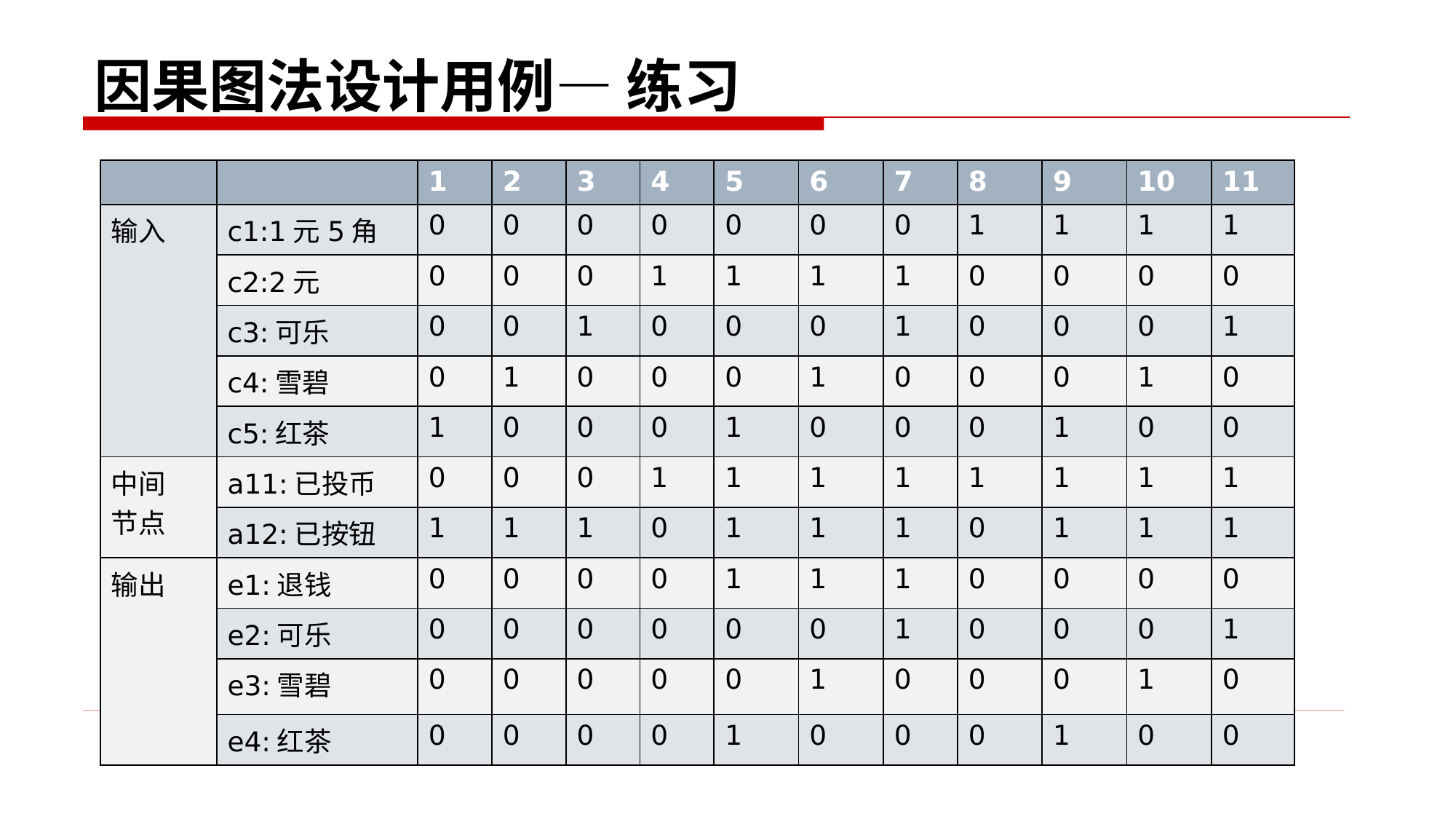

因果图法设计用例— 练习
|  |  | 1 | 2 | 3 | 4 | 5 | 6 | 7 | 8 | 9 | 10 | 11 |
| --- | --- | --- | --- | --- | --- | --- | --- | --- | --- | --- | --- | --- |
| 输入 | c1:1元5角 | 0 | 0 | 0 | 0 | 0 | 0 | 0 | 1 | 1 | 1 | 1 |
|  | c2:2元 | 0 | 0 | 0 | 1 | 1 | 1 | 1 | 0 | 0 | 0 | 0 |
|  | c3:可乐 | 0 | 0 | 1 | 0 | 0 | 0 | 1 | 0 | 0 | 0 | 1 |
|  | c4:雪碧 | 0 | 1 | 0 | 0 | 0 | 1 | 0 | 0 | 0 | 1 | 0 |
|  | c5:红茶 | 1 | 0 | 0 | 0 | 1 | 0 | 0 | 0 | 1 | 0 | 0 |
| 中间 节点 | a11:已投币 | 0 | 0 | 0 | 1 | 1 | 1 | 1 | 1 | 1 | 1 | 1 |
|  | a12:已按钮 | 1 | 1 | 1 | 0 | 1 | 1 | 1 | 0 | 1 | 1 | 1 |
| 输出 | e1:退钱 | 0 | 0 | 0 | 0 | 1 | 1 | 1 | 0 | 0 | 0 | 0 |
|  | e2:可乐 | 0 | 0 | 0 | 0 | 0 | 0 | 1 | 0 | 0 | 0 | 1 |
|  | e3:雪碧 | 0 | 0 | 0 | 0 | 0 | 1 | 0 | 0 | 0 | 1 | 0 |
|  | e4:红茶 | 0 | 0 | 0 | 0 | 1 | 0 | 0 | 0 | 1 | 0 | 0 |